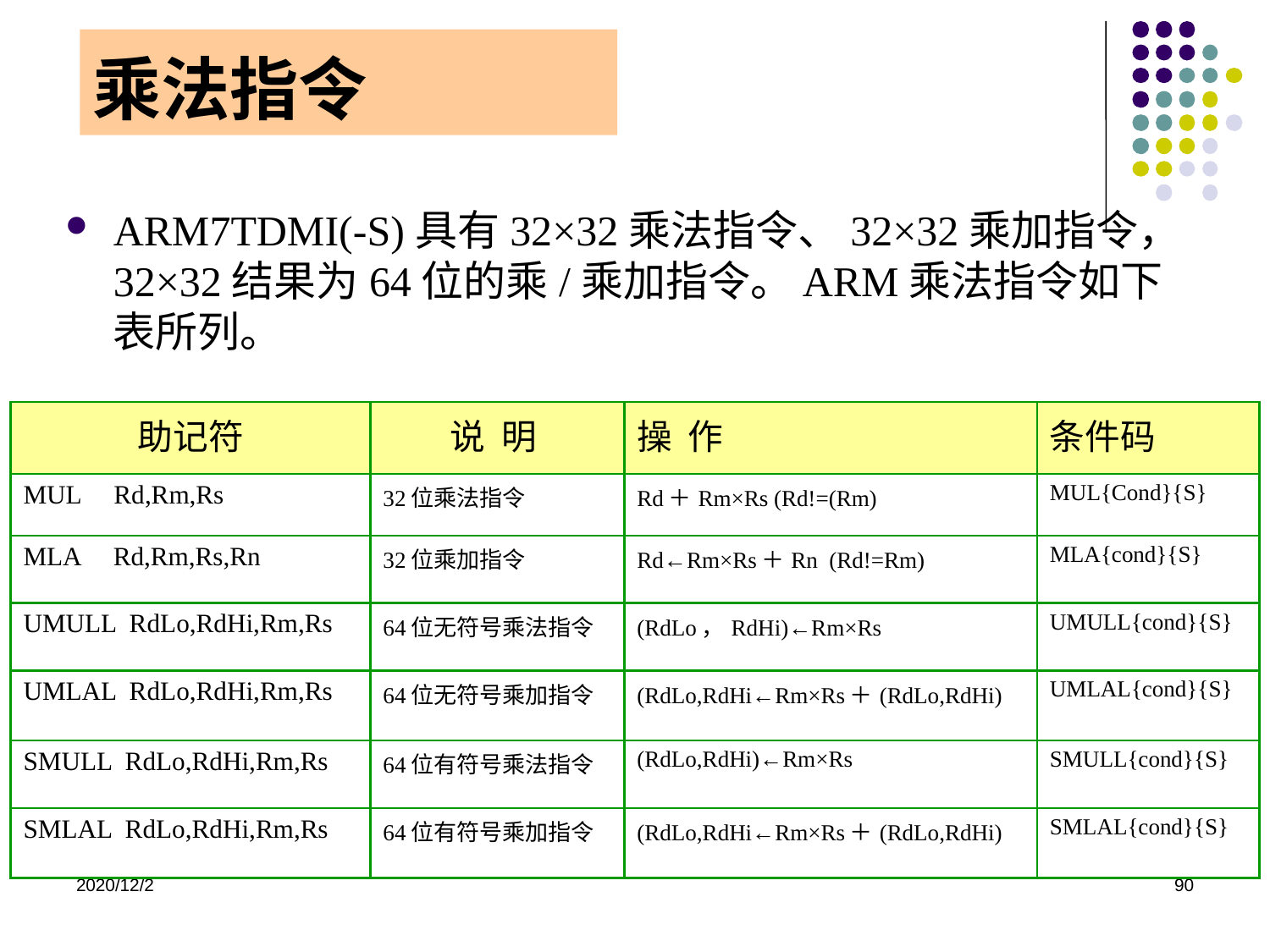

# 乘法指令
ARM7TDMI(-S)具有32×32乘法指令、32×32乘加指令，32×32结果为64位的乘/乘加指令。ARM乘法指令如下表所列。
| 助记符 | 说 明 | 操 作 | 条件码 |
| --- | --- | --- | --- |
| MUL Rd,Rm,Rs | 32位乘法指令 | Rd＋Rm×Rs (Rd!=(Rm) | MUL{Cond}{S} |
| MLA Rd,Rm,Rs,Rn | 32位乘加指令 | Rd←Rm×Rs＋Rn (Rd!=Rm) | MLA{cond}{S} |
| UMULL RdLo,RdHi,Rm,Rs | 64位无符号乘法指令 | (RdLo，RdHi)←Rm×Rs | UMULL{cond}{S} |
| UMLAL RdLo,RdHi,Rm,Rs | 64位无符号乘加指令 | (RdLo,RdHi←Rm×Rs＋(RdLo,RdHi) | UMLAL{cond}{S} |
| SMULL RdLo,RdHi,Rm,Rs | 64位有符号乘法指令 | (RdLo,RdHi)←Rm×Rs | SMULL{cond}{S} |
| SMLAL RdLo,RdHi,Rm,Rs | 64位有符号乘加指令 | (RdLo,RdHi←Rm×Rs＋(RdLo,RdHi) | SMLAL{cond}{S} |
2020/12/2
90